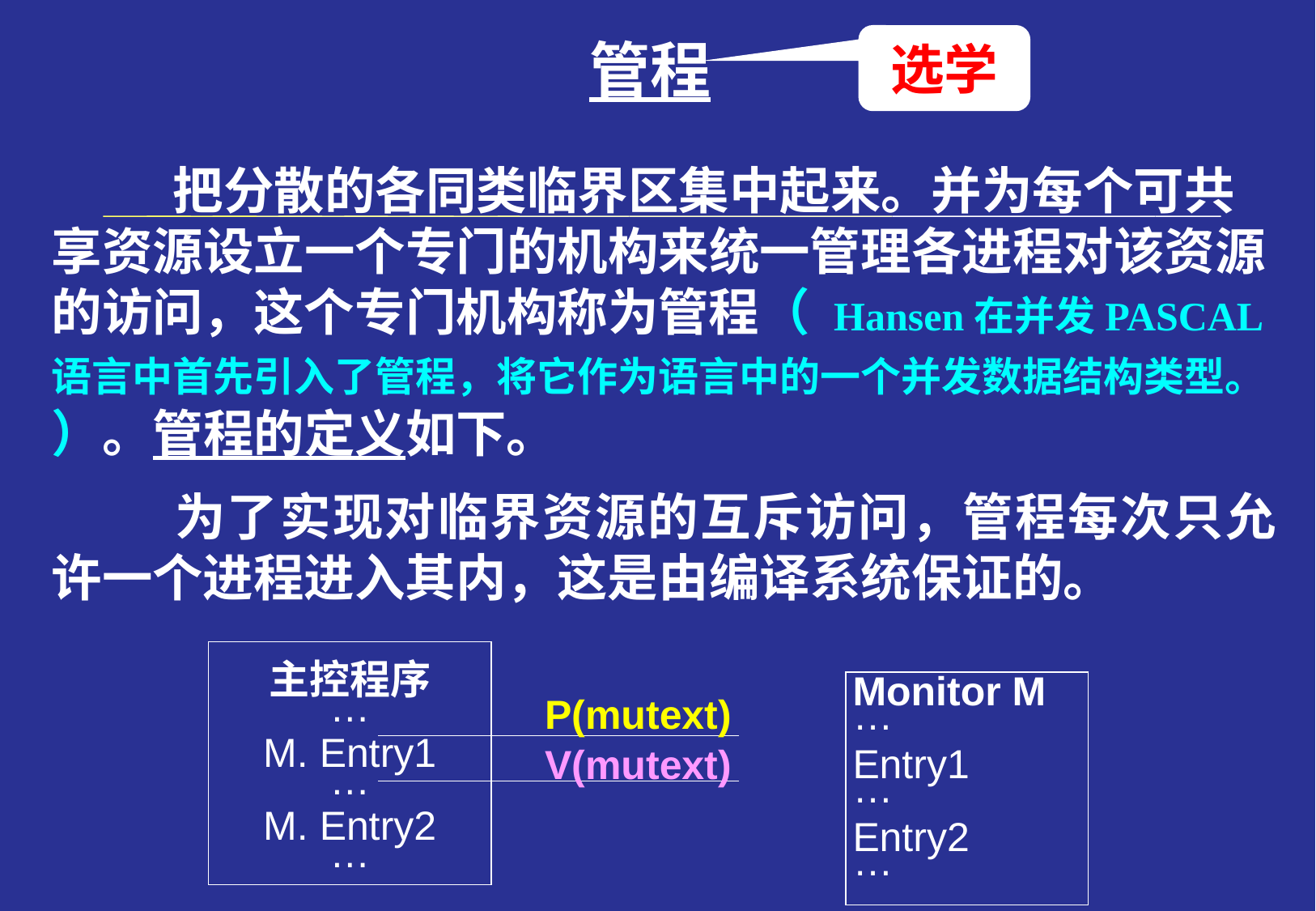

# 管程
选学
	把分散的各同类临界区集中起来。并为每个可共享资源设立一个专门的机构来统一管理各进程对该资源的访问，这个专门机构称为管程（ Hansen在并发PASCAL语言中首先引入了管程，将它作为语言中的一个并发数据结构类型。 ）。管程的定义如下。
	为了实现对临界资源的互斥访问，管程每次只允许一个进程进入其内，这是由编译系统保证的。
主控程序
…
M. Entry1
…
M. Entry2
…
P(mutext)
V(mutext)
Monitor M
…

Entry1
…

Entry2
…